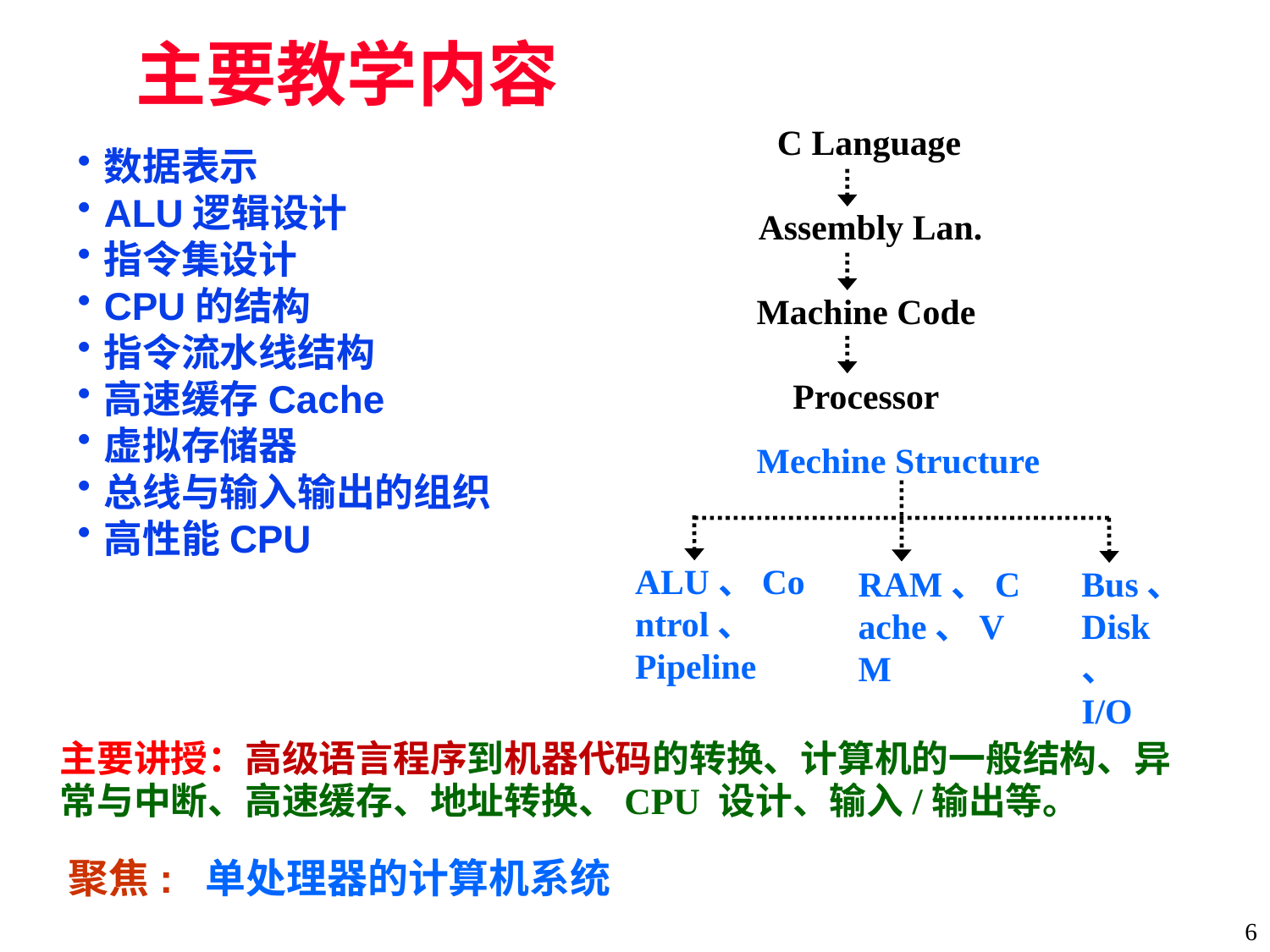

主要教学内容
 C Language

 Assembly Lan.

Machine Code

Processor

数据表示
ALU逻辑设计
指令集设计
CPU的结构
指令流水线结构
高速缓存Cache
虚拟存储器
总线与输入输出的组织
高性能CPU
Mechine Structure

ALU、Control、
Pipeline
RAM、Cache、VM
Bus、
Disk、
I/O
主要讲授：高级语言程序到机器代码的转换、计算机的一般结构、异常与中断、高速缓存、地址转换、CPU 设计、输入/输出等。
聚焦:  单处理器的计算机系统